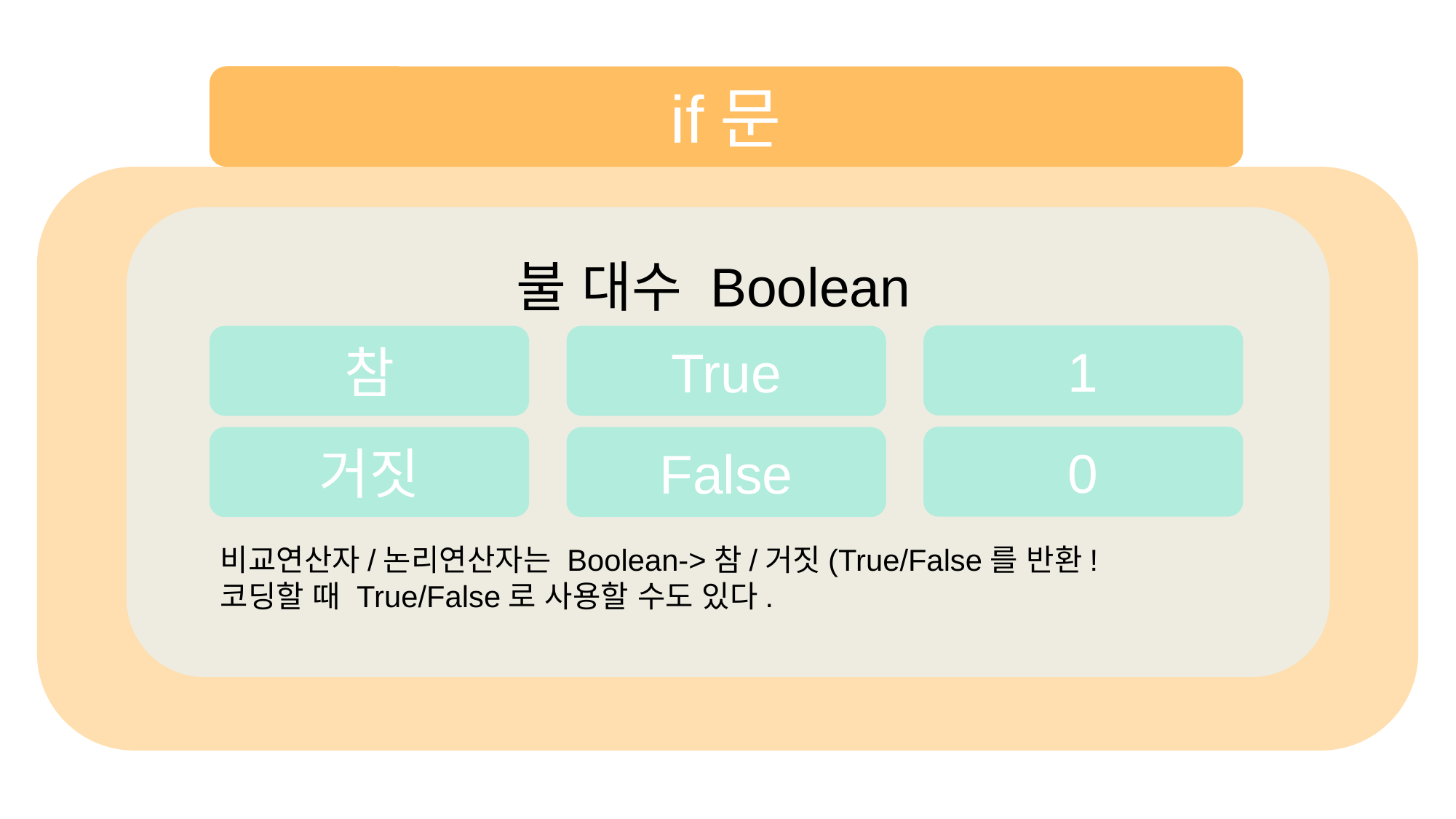

if문

불 대수 Boolean
1
참
True
0
거짓
False
비교연산자/논리연산자는 Boolean->참/거짓(True/False를 반환!
코딩할 때 True/False로 사용할 수도 있다.